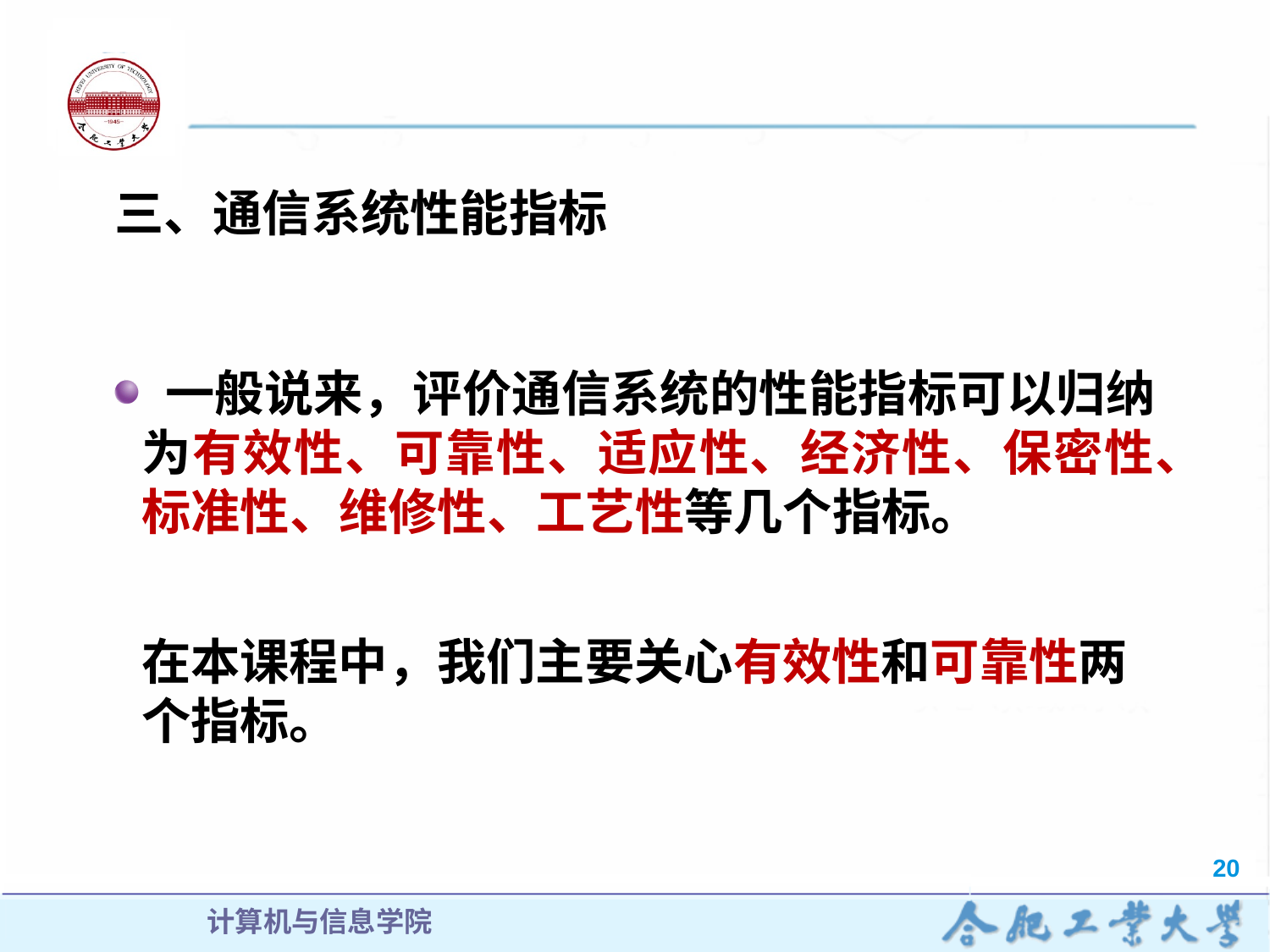

三、通信系统性能指标
 一般说来，评价通信系统的性能指标可以归纳为有效性、可靠性、适应性、经济性、保密性、标准性、维修性、工艺性等几个指标。
在本课程中，我们主要关心有效性和可靠性两个指标。